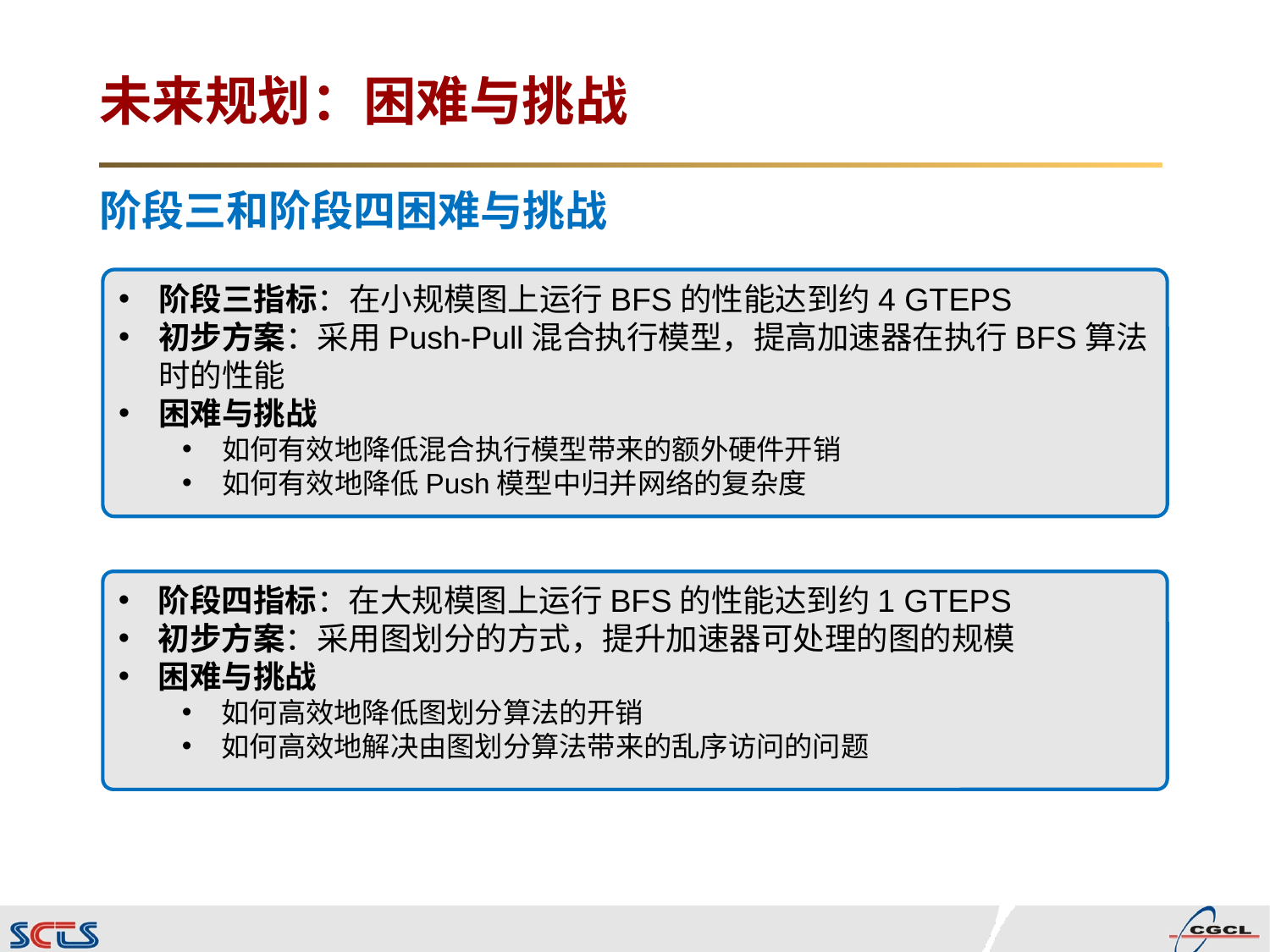

# 未来规划：困难与挑战
阶段三和阶段四困难与挑战
阶段三指标：在小规模图上运行BFS的性能达到约4 GTEPS
初步方案：采用Push-Pull混合执行模型，提高加速器在执行BFS算法时的性能
困难与挑战
如何有效地降低混合执行模型带来的额外硬件开销
如何有效地降低Push模型中归并网络的复杂度
阶段四指标：在大规模图上运行BFS的性能达到约1 GTEPS
初步方案：采用图划分的方式，提升加速器可处理的图的规模
困难与挑战
如何高效地降低图划分算法的开销
如何高效地解决由图划分算法带来的乱序访问的问题